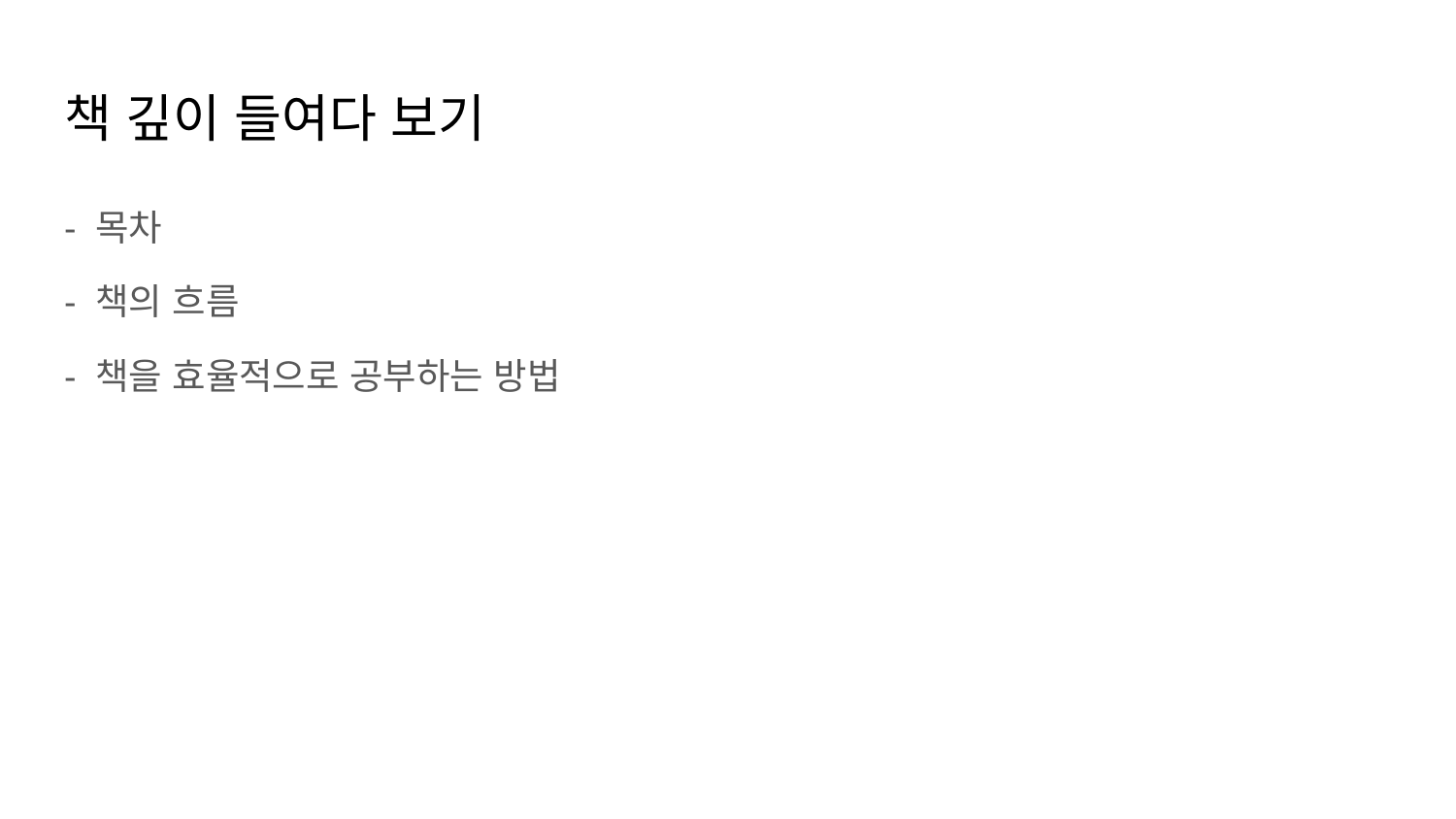

# 책 깊이 들여다 보기
- 목차
- 책의 흐름
- 책을 효율적으로 공부하는 방법